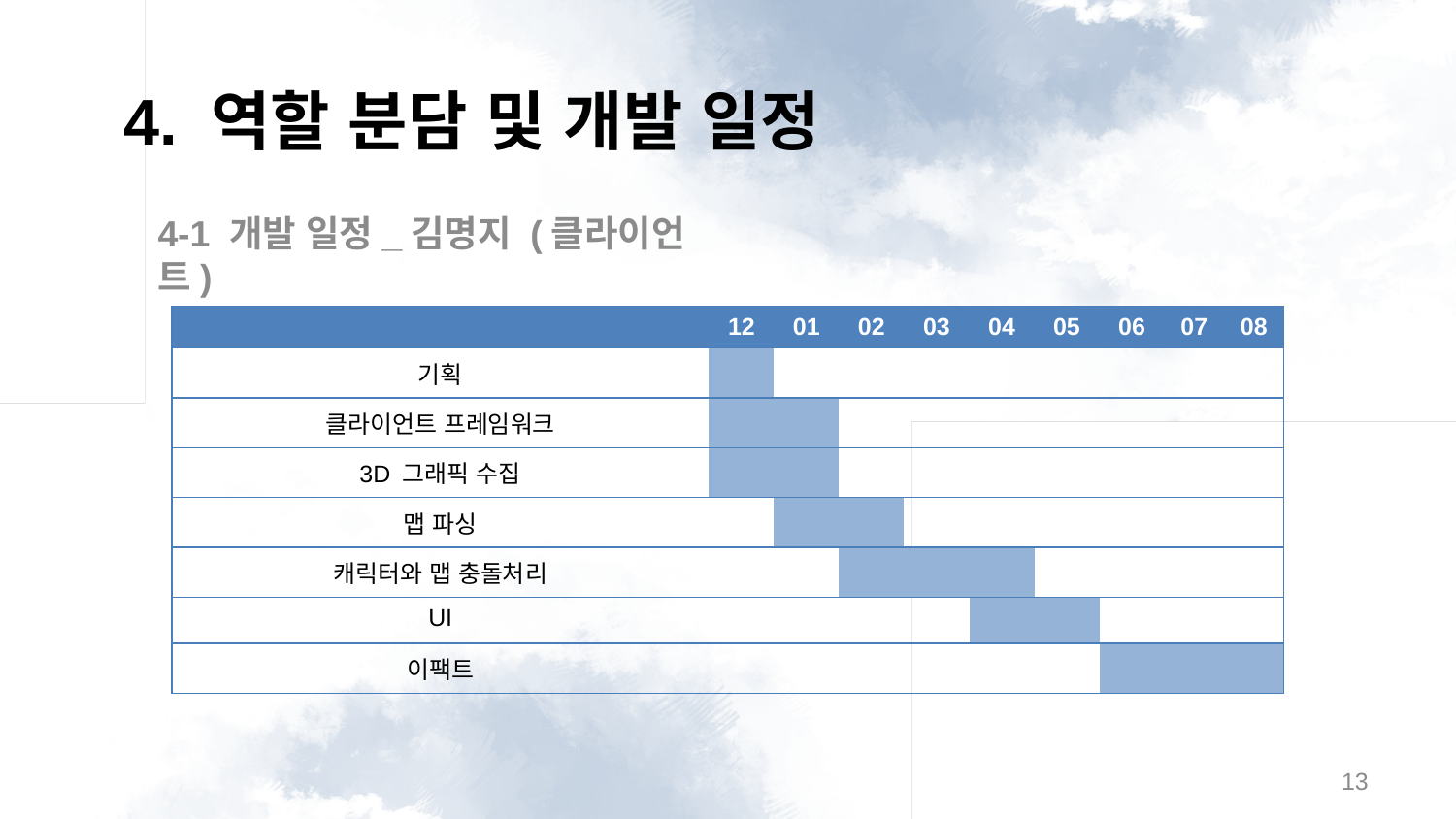

# 4. 역할 분담 및 개발 일정
4-1 개발 일정_김명지 (클라이언트)
|  | 12 | 01 | 02 | 03 | 04 | 05 | 06 | 07 | 08 |
| --- | --- | --- | --- | --- | --- | --- | --- | --- | --- |
| 기획 |  |  |  |  |  |  |  |  |  |
| 클라이언트 프레임워크 |  |  |  |  |  |  |  |  |  |
| 3D 그래픽 수집 |  |  |  |  |  |  |  |  |  |
| 맵 파싱 |  |  |  |  |  |  |  |  |  |
| 캐릭터와 맵 충돌처리 |  |  |  |  |  |  |  |  |  |
| UI |  |  |  |  |  |  |  |  |  |
| 이팩트 |  |  |  |  |  |  |  |  |  |

13